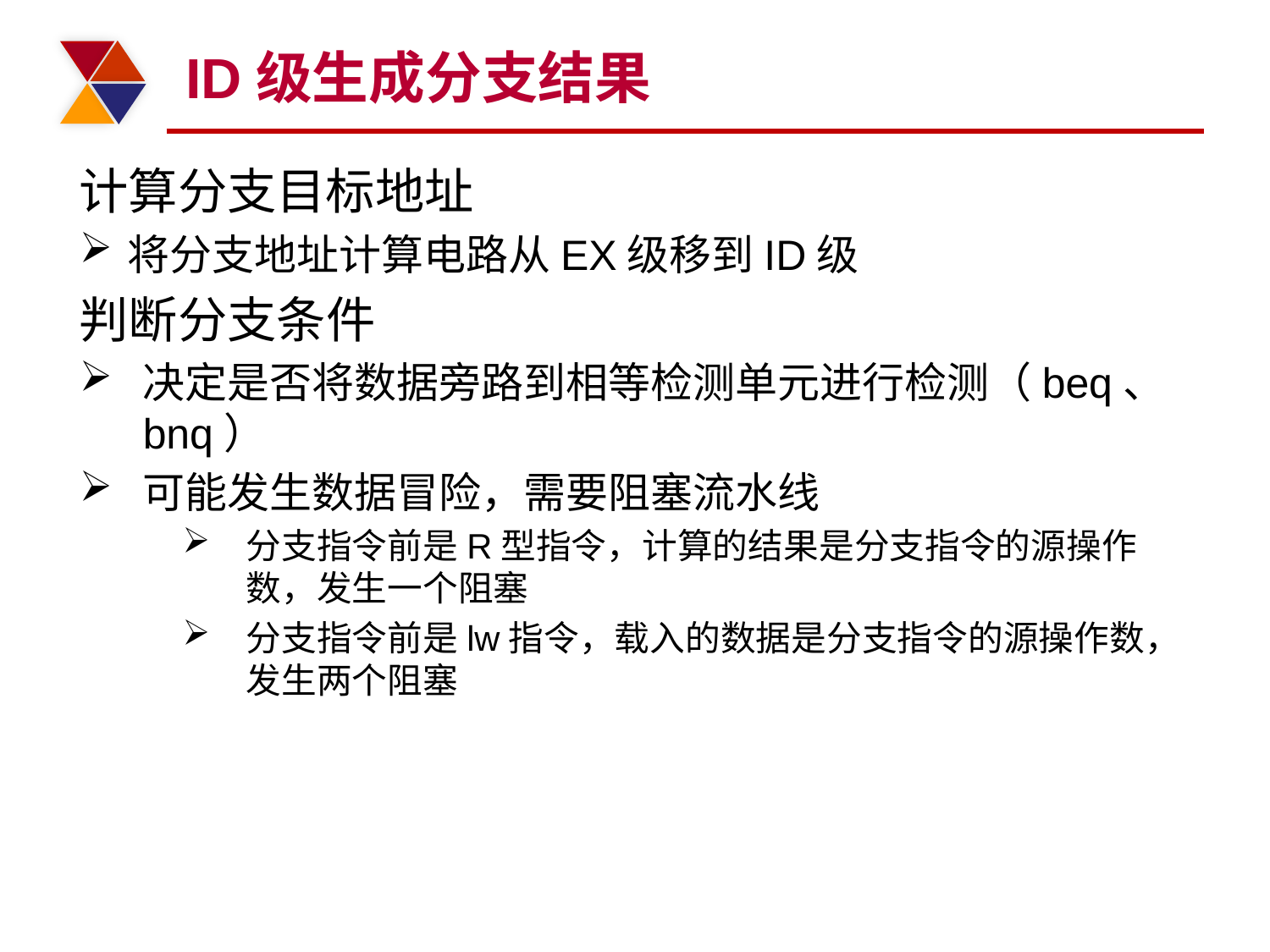

# ID级生成分支结果
计算分支目标地址
将分支地址计算电路从EX级移到ID级
判断分支条件
决定是否将数据旁路到相等检测单元进行检测（beq、bnq）
可能发生数据冒险，需要阻塞流水线
分支指令前是R型指令，计算的结果是分支指令的源操作数，发生一个阻塞
分支指令前是lw指令，载入的数据是分支指令的源操作数，发生两个阻塞